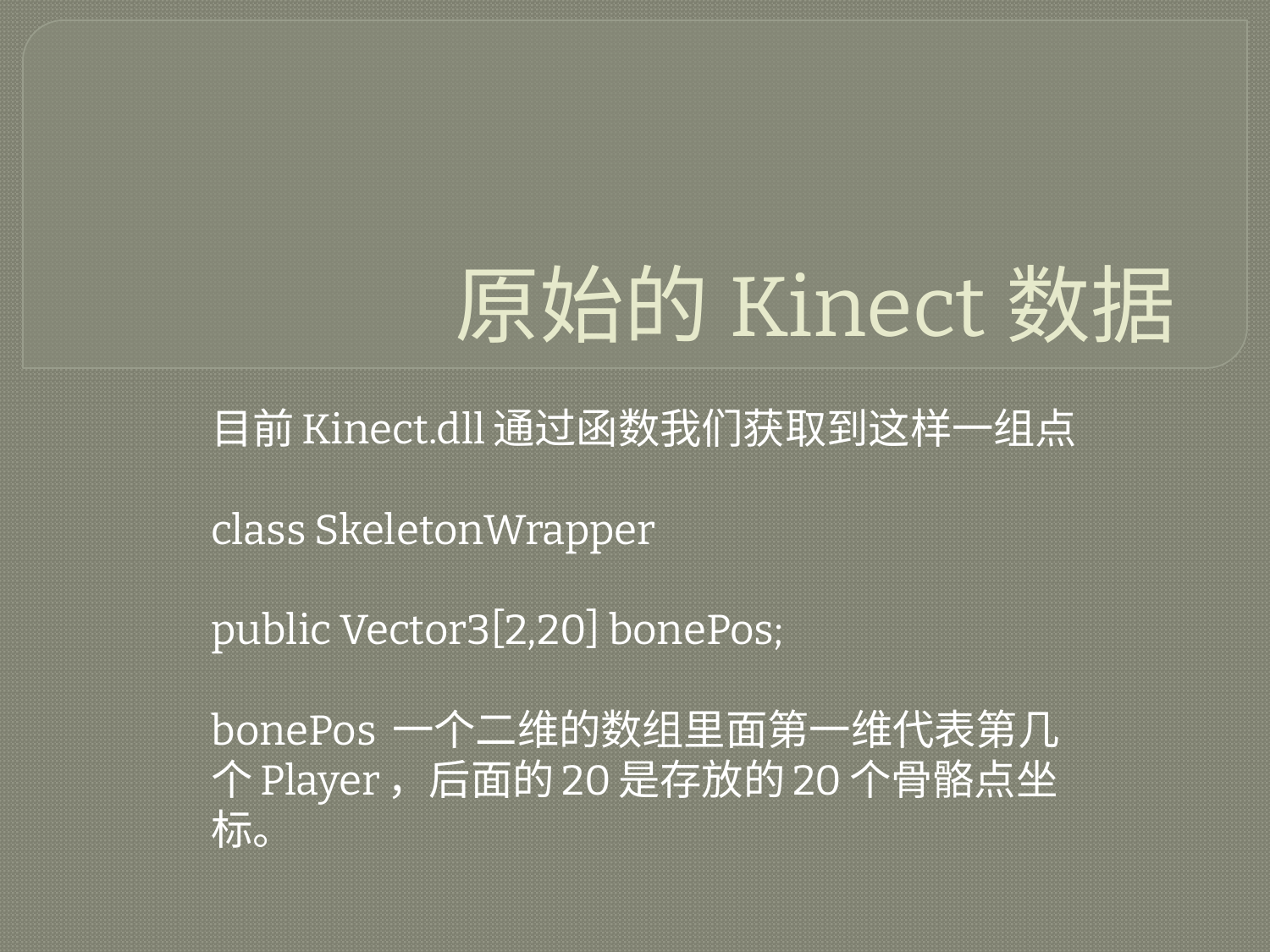

# 原始的Kinect数据
目前Kinect.dll通过函数我们获取到这样一组点

class SkeletonWrapper

public Vector3[2,20] bonePos;

bonePos 一个二维的数组里面第一维代表第几个Player，后面的20是存放的20个骨骼点坐标。